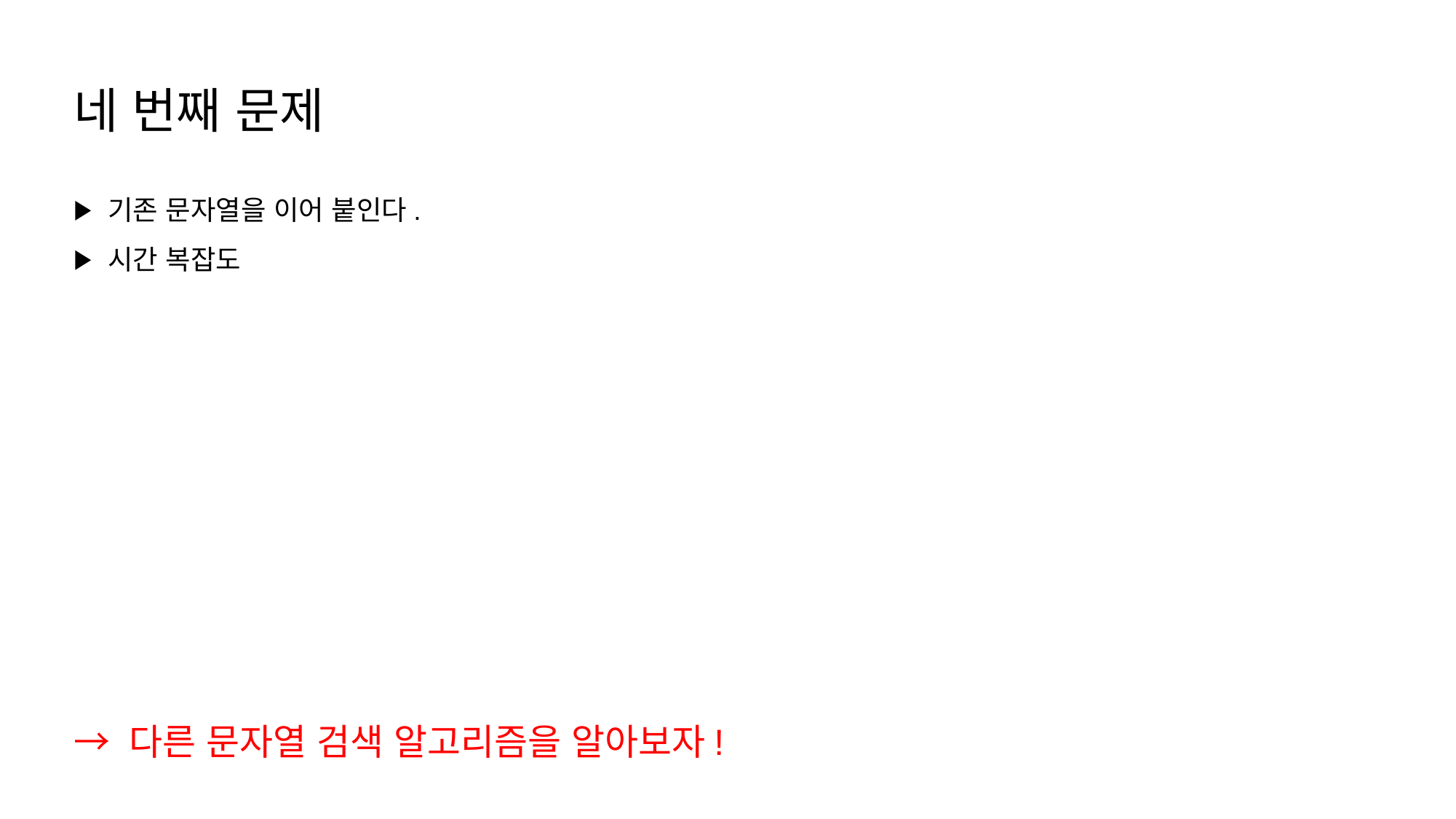

네 번째 문제
기존 문자열을 이어 붙인다.
시간 복잡도
→ 다른 문자열 검색 알고리즘을 알아보자!